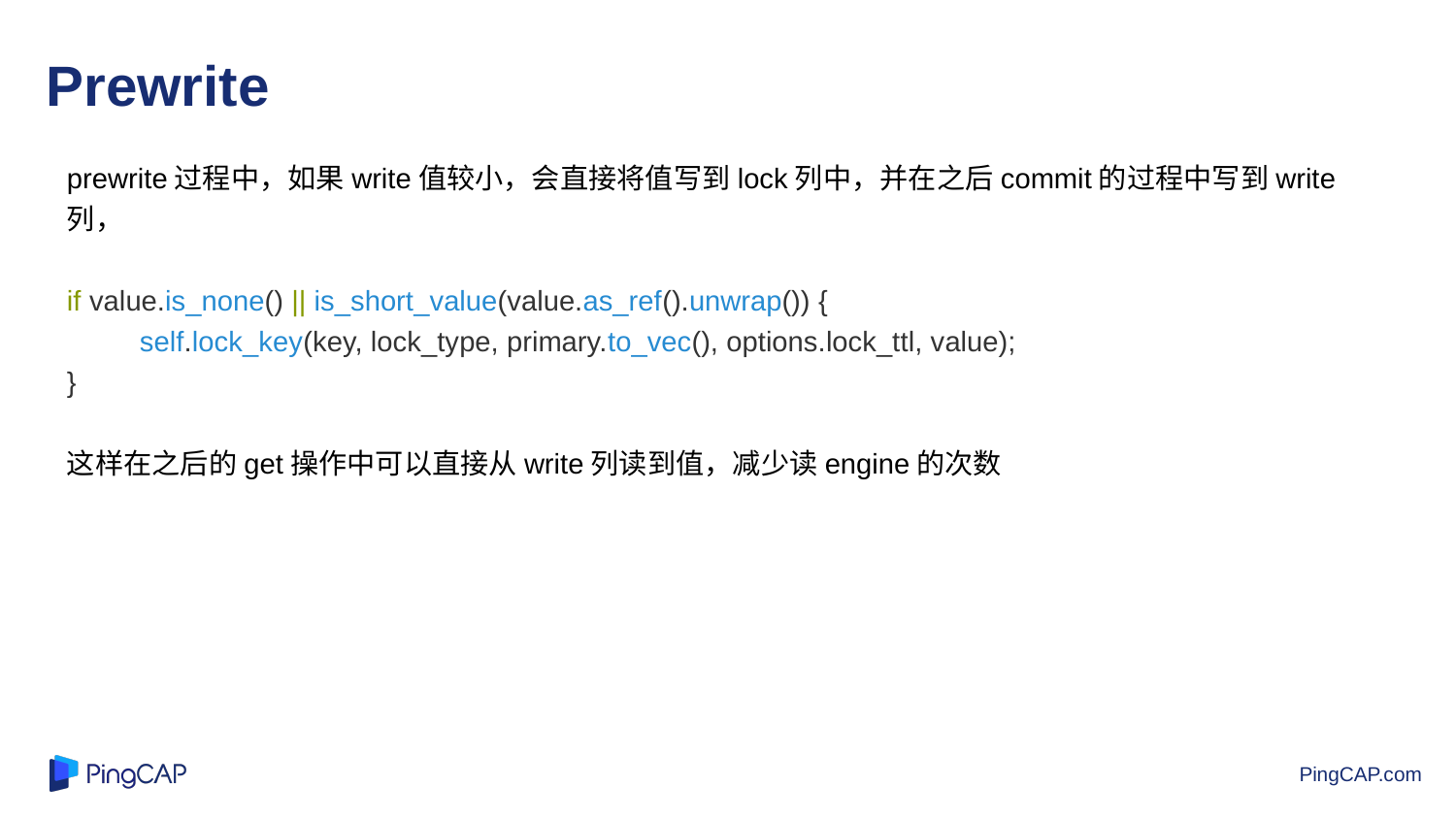

Prewrite
prewrite过程中，如果write值较小，会直接将值写到lock列中，并在之后commit的过程中写到write列，

if value.is_none() || is_short_value(value.as_ref().unwrap()) {
self.lock_key(key, lock_type, primary.to_vec(), options.lock_ttl, value);
}

这样在之后的get操作中可以直接从write列读到值，减少读engine的次数